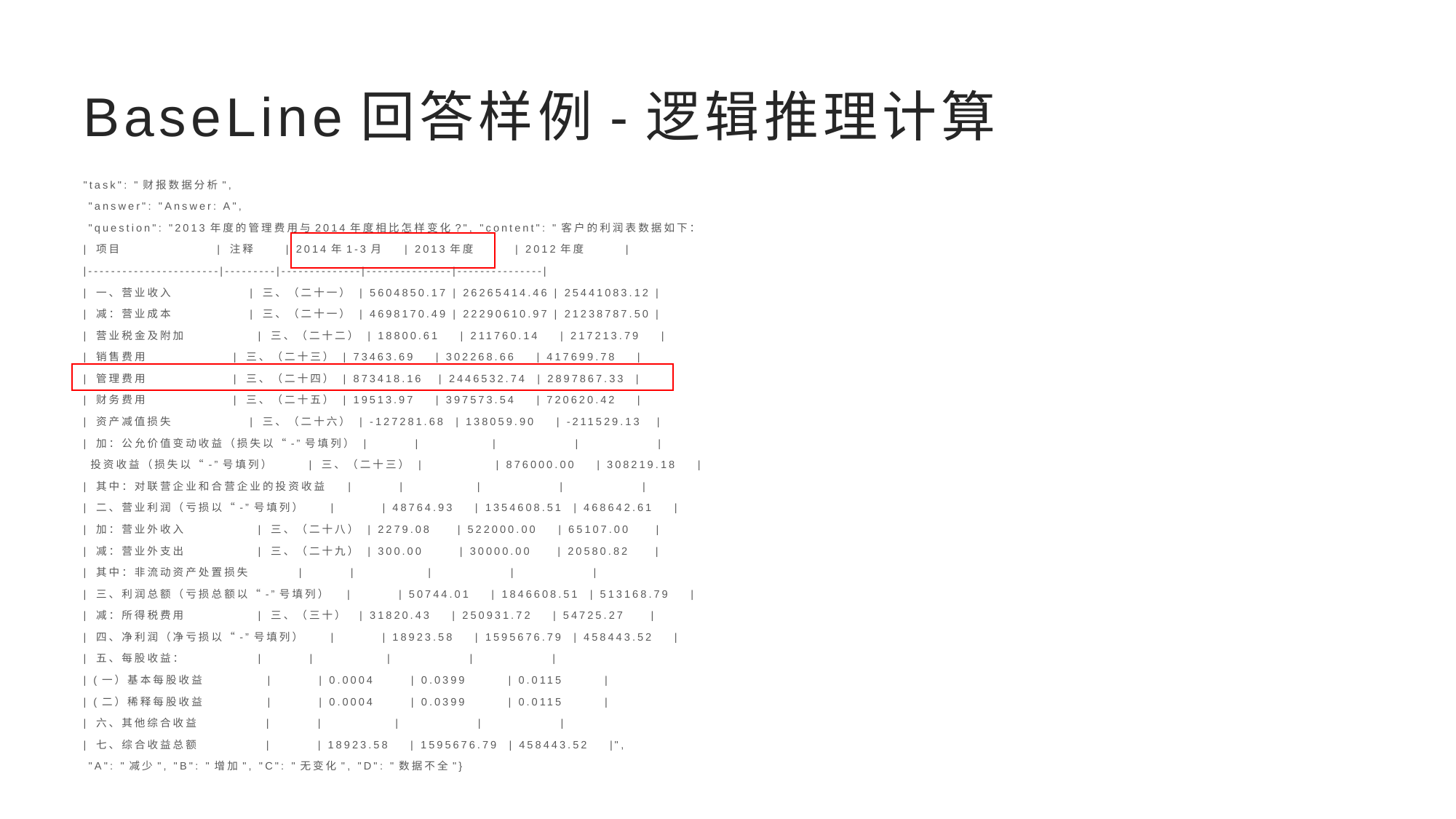

# BaseLine回答样例-逻辑推理计算
"task": "财报数据分析",
 "answer": "Answer: A",
 "question": "2013年度的管理费用与2014年度相比怎样变化?", "content": "客户的利润表数据如下：
| 项目                    | 注释      | 2014年1-3月    | 2013年度        | 2012年度        |
|-----------------------|---------|--------------|---------------|---------------|
| 一、营业收入                | 三、（二十一） | 5604850.17 | 26265414.46 | 25441083.12 |
| 减：营业成本                | 三、（二十一） | 4698170.49 | 22290610.97 | 21238787.50 |
| 营业税金及附加               | 三、（二十二） | 18800.61    | 211760.14    | 217213.79    |
| 销售费用                  | 三、（二十三） | 73463.69    | 302268.66    | 417699.78    |
| 管理费用                  | 三、（二十四） | 873418.16   | 2446532.74  | 2897867.33  |
| 财务费用                  | 三、（二十五） | 19513.97    | 397573.54    | 720620.42    |
| 资产减值损失                | 三、（二十六） | -127281.68  | 138059.90    | -211529.13   |
| 加：公允价值变动收益（损失以“-”号填列） |         |              |               |               |
 投资收益（损失以“-”号填列）       | 三、（二十三） |              | 876000.00    | 308219.18    |
| 其中：对联营企业和合营企业的投资收益    |         |              |               |               |
| 二、营业利润（亏损以“-”号填列）     |         | 48764.93    | 1354608.51  | 468642.61    |
| 加：营业外收入               | 三、（二十八） | 2279.08     | 522000.00    | 65107.00     |
| 减：营业外支出               | 三、（二十九） | 300.00       | 30000.00     | 20580.82     |
| 其中：非流动资产处置损失          |         |              |               |               |
| 三、利润总额（亏损总额以“-”号填列）   |         | 50744.01    | 1846608.51  | 513168.79    |
| 减：所得税费用               | 三、（三十）  | 31820.43    | 250931.72    | 54725.27     |
| 四、净利润（净亏损以“-”号填列）     |         | 18923.58    | 1595676.79  | 458443.52    |
| 五、每股收益：               |         |              |               |               |
| (一）基本每股收益             |         | 0.0004       | 0.0399        | 0.0115        |
| (二）稀释每股收益             |         | 0.0004       | 0.0399        | 0.0115        |
| 六、其他综合收益              |         |              |               |               |
| 七、综合收益总额              |         | 18923.58    | 1595676.79  | 458443.52    |",
 "A": "减少", "B": "增加", "C": "无变化", "D": "数据不全"}